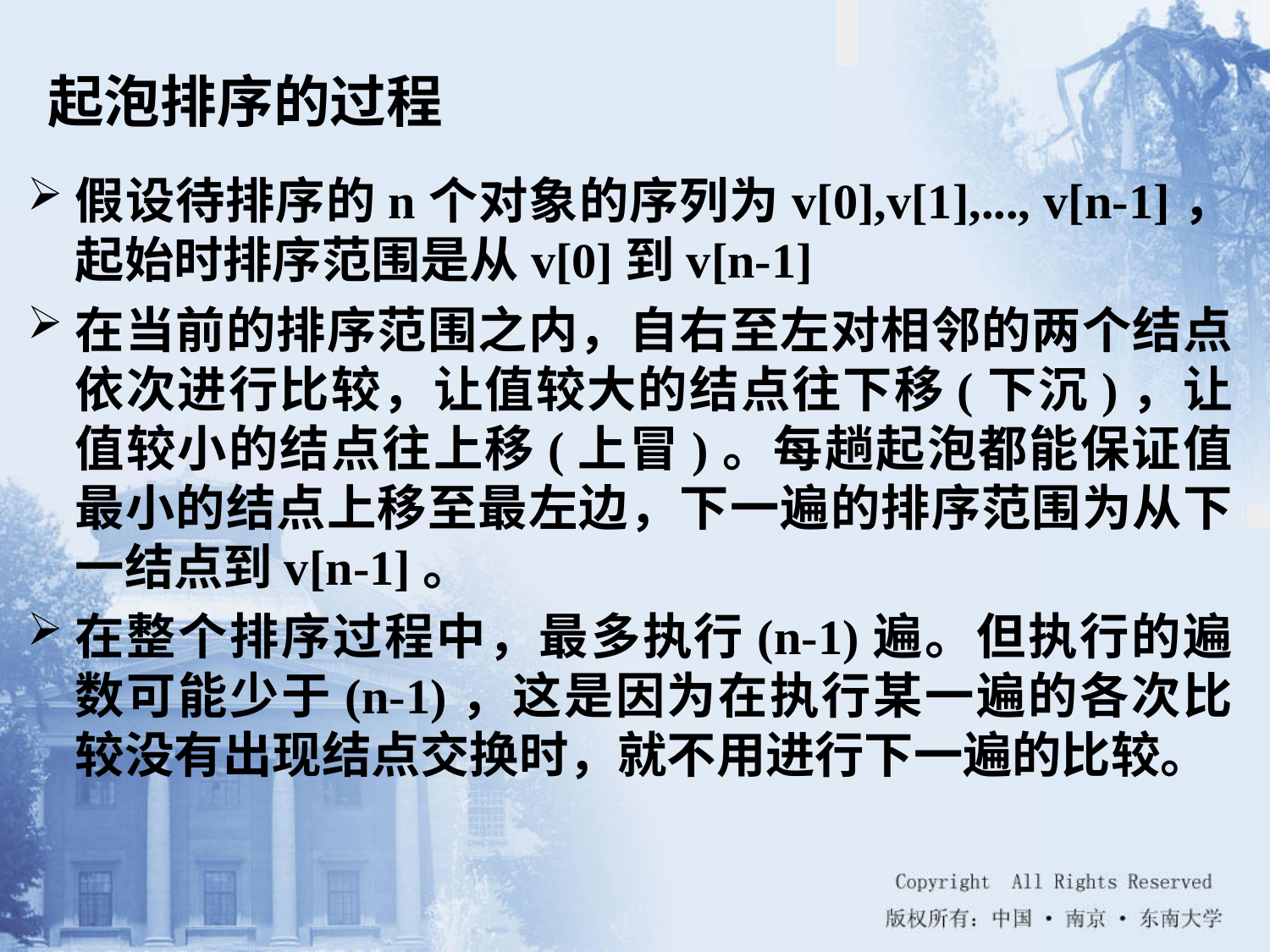

# 起泡排序的过程
假设待排序的n个对象的序列为v[0],v[1],..., v[n-1]，起始时排序范围是从v[0]到v[n-1]
在当前的排序范围之内，自右至左对相邻的两个结点依次进行比较，让值较大的结点往下移(下沉)，让值较小的结点往上移(上冒)。每趟起泡都能保证值最小的结点上移至最左边，下一遍的排序范围为从下一结点到v[n-1]。
在整个排序过程中，最多执行(n-1)遍。但执行的遍数可能少于(n-1)，这是因为在执行某一遍的各次比较没有出现结点交换时，就不用进行下一遍的比较。